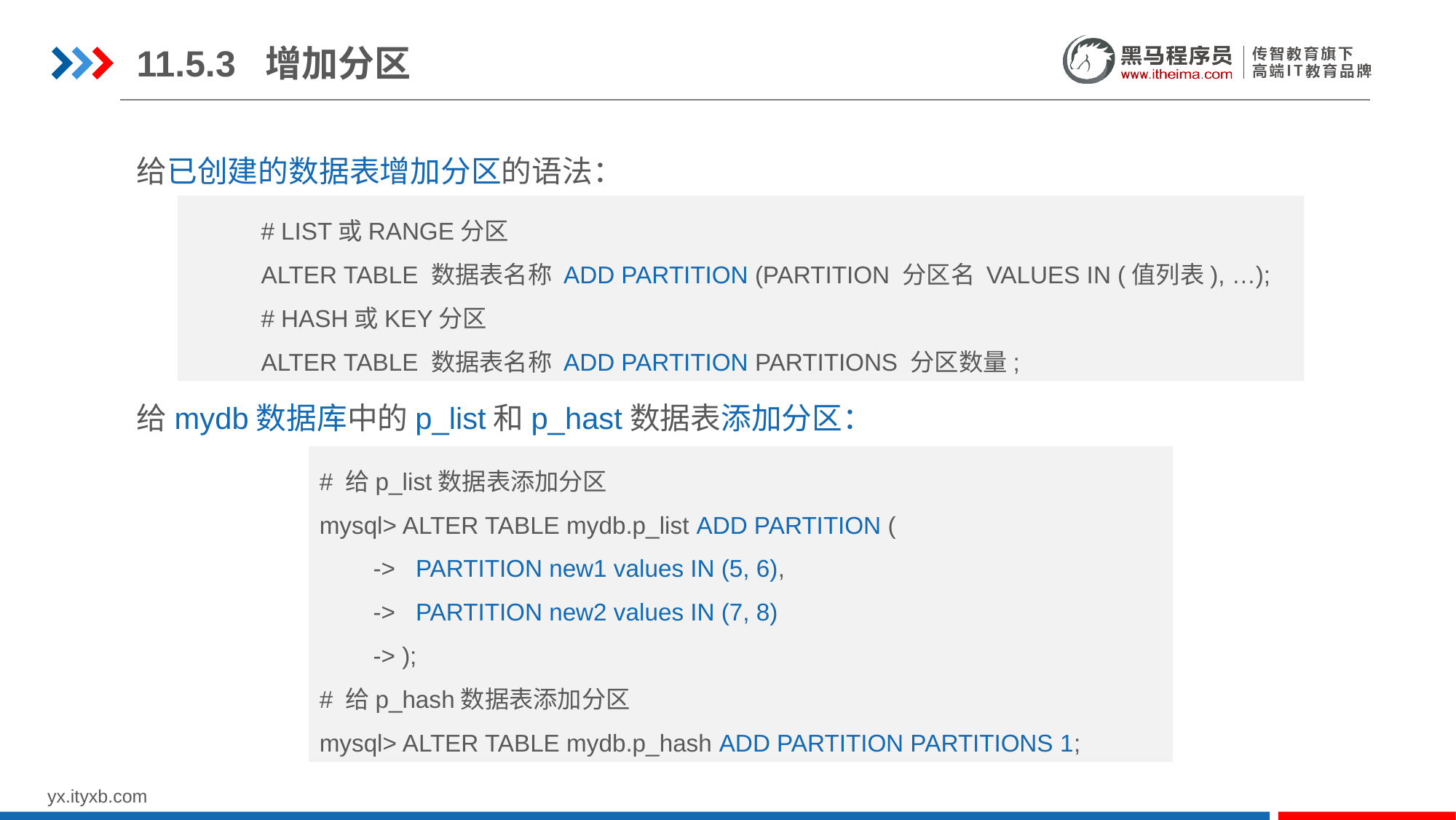

11.5.3  增加分区
给已创建的数据表增加分区的语法：
# LIST或RANGE分区
ALTER TABLE 数据表名称 ADD PARTITION (PARTITION 分区名 VALUES IN (值列表), …);
# HASH或KEY分区
ALTER TABLE 数据表名称 ADD PARTITION PARTITIONS 分区数量;
给mydb数据库中的p_list和p_hast数据表添加分区：
# 给p_list数据表添加分区
mysql> ALTER TABLE mydb.p_list ADD PARTITION (
        ->   PARTITION new1 values IN (5, 6),
        ->   PARTITION new2 values IN (7, 8)
        -> );
# 给p_hash数据表添加分区
mysql> ALTER TABLE mydb.p_hash ADD PARTITION PARTITIONS 1;